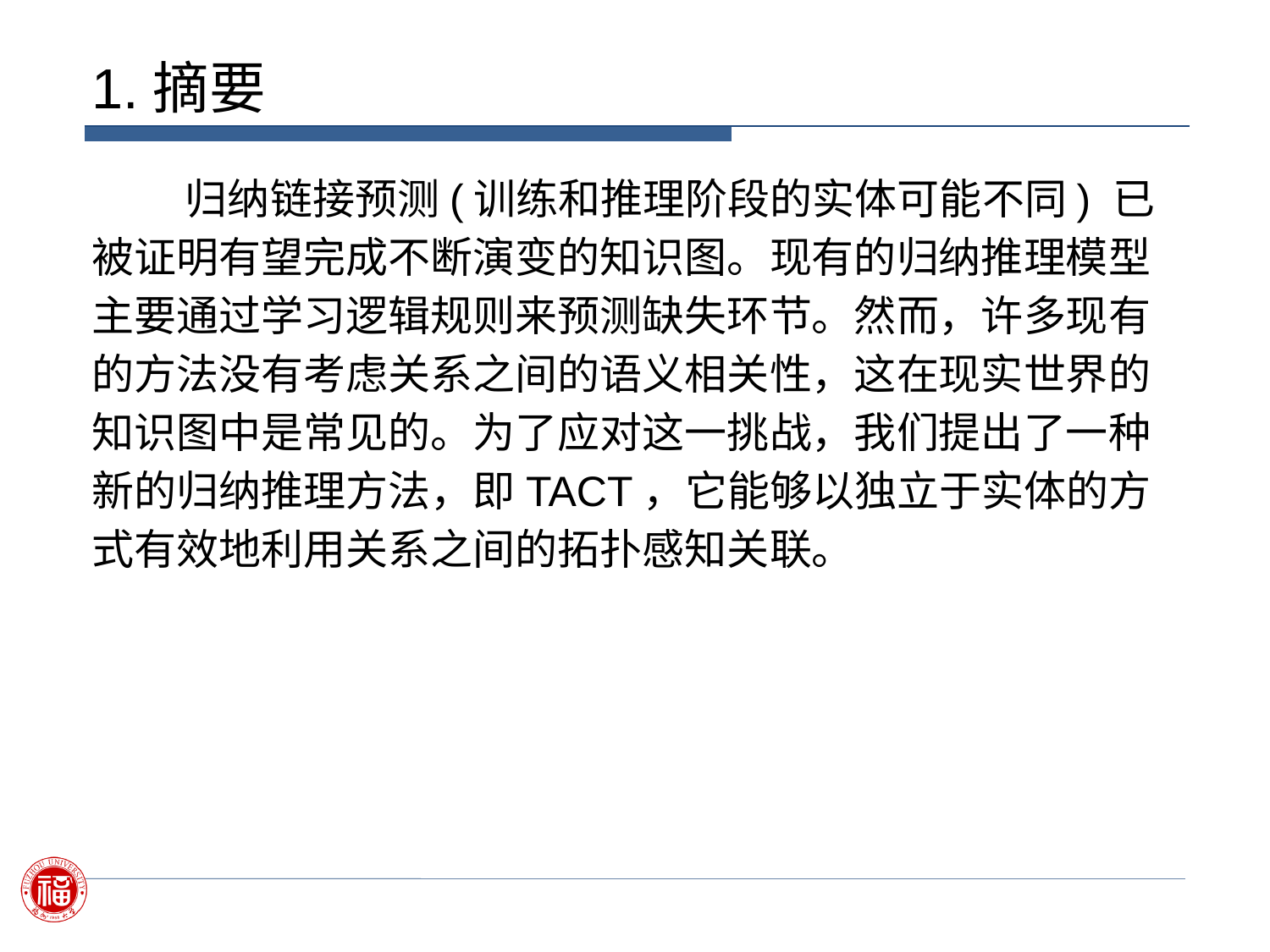

# 1.摘要
       归纳链接预测(训练和推理阶段的实体可能不同) 已被证明有望完成不断演变的知识图。现有的归纳推理模型主要通过学习逻辑规则来预测缺失环节。然而，许多现有的方法没有考虑关系之间的语义相关性，这在现实世界的知识图中是常见的。为了应对这一挑战，我们提出了一种新的归纳推理方法，即TACT，它能够以独立于实体的方式有效地利用关系之间的拓扑感知关联。